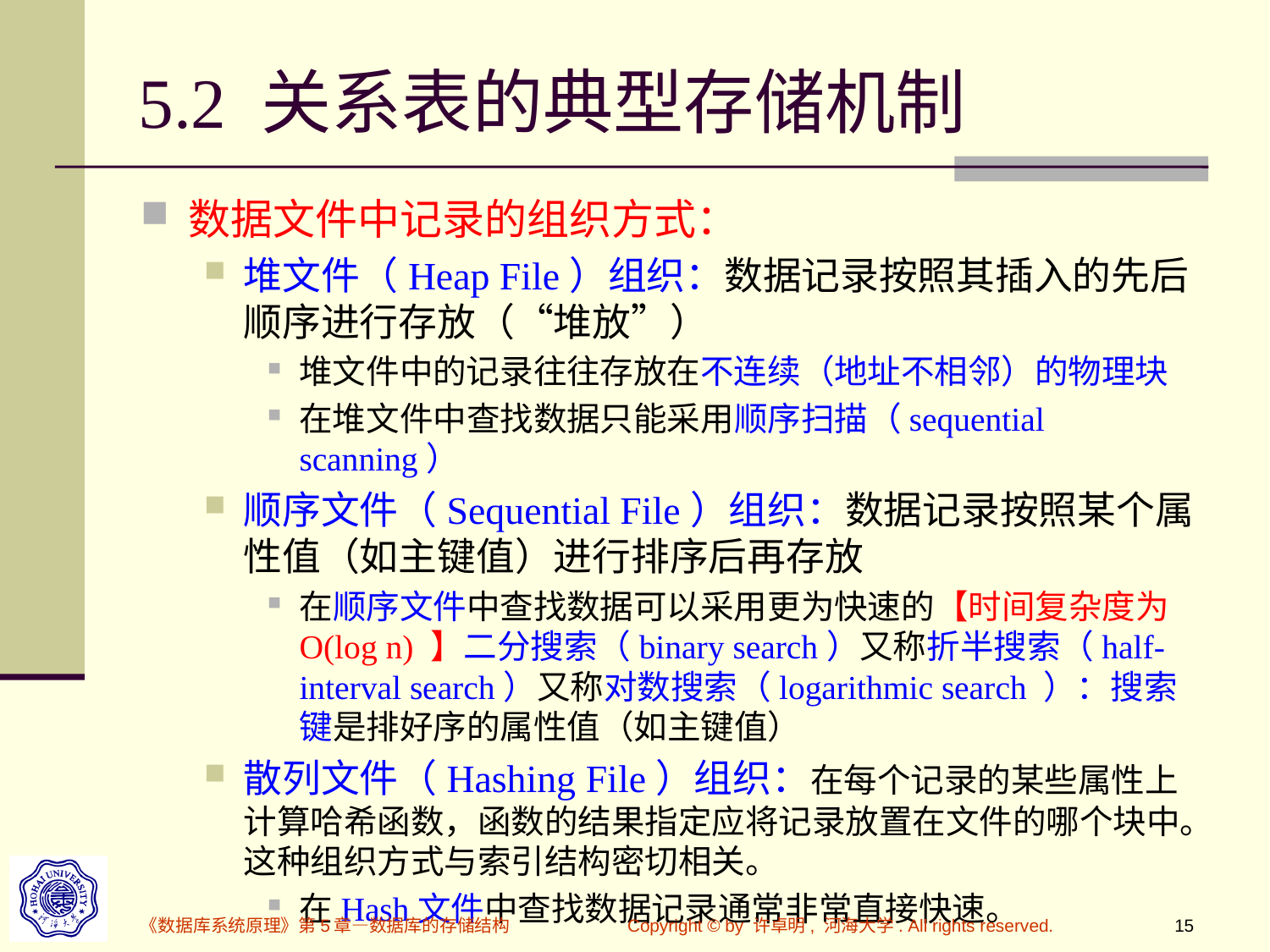

# 5.2 关系表的典型存储机制
数据文件中记录的组织方式：
堆文件（Heap File）组织：数据记录按照其插入的先后顺序进行存放（“堆放”）
堆文件中的记录往往存放在不连续（地址不相邻）的物理块
在堆文件中查找数据只能采用顺序扫描（sequential  scanning）
顺序文件（Sequential File）组织：数据记录按照某个属性值（如主键值）进行排序后再存放
在顺序文件中查找数据可以采用更为快速的【时间复杂度为O(log n) 】二分搜索（binary search）又称折半搜索（half-interval search）又称对数搜索（logarithmic search ）：搜索键是排好序的属性值（如主键值）
散列文件（Hashing File）组织：在每个记录的某些属性上计算哈希函数，函数的结果指定应将记录放置在文件的哪个块中。这种组织方式与索引结构密切相关。
在Hash文件中查找数据记录通常非常直接快速。
《数据库系统原理》第5章—数据库的存储结构
Copyright © by 许卓明, 河海大学. All rights reserved.
15